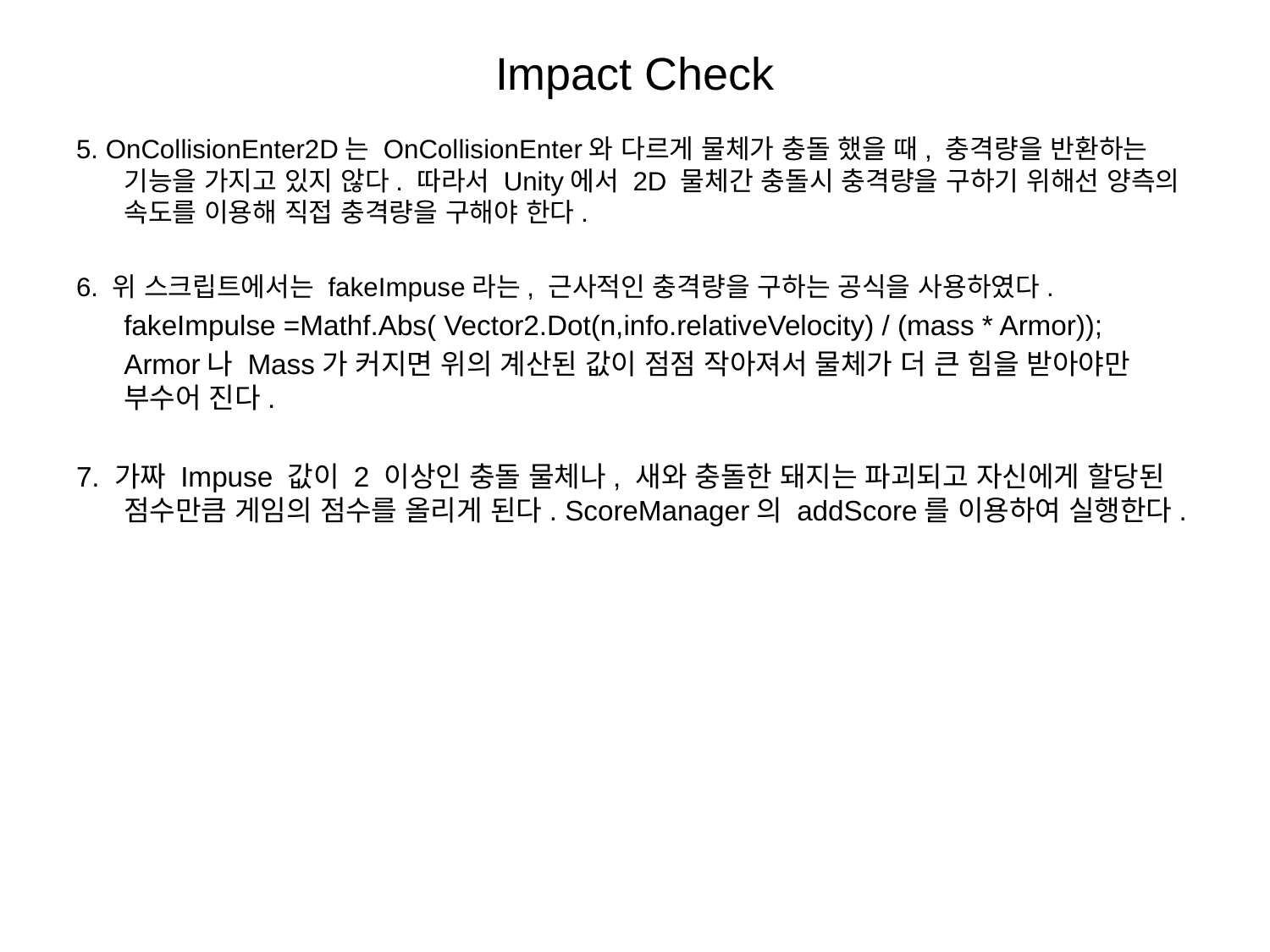

# Impact Check
5. OnCollisionEnter2D는 OnCollisionEnter와 다르게 물체가 충돌 했을 때, 충격량을 반환하는 기능을 가지고 있지 않다. 따라서 Unity에서 2D 물체간 충돌시 충격량을 구하기 위해선 양측의 속도를 이용해 직접 충격량을 구해야 한다.

6. 위 스크립트에서는 fakeImpuse라는, 근사적인 충격량을 구하는 공식을 사용하였다.
	fakeImpulse =Mathf.Abs( Vector2.Dot(n,info.relativeVelocity) / (mass * Armor));
	Armor나 Mass가 커지면 위의 계산된 값이 점점 작아져서 물체가 더 큰 힘을 받아야만 부수어 진다.

7. 가짜 Impuse 값이 2 이상인 충돌 물체나, 새와 충돌한 돼지는 파괴되고 자신에게 할당된 점수만큼 게임의 점수를 올리게 된다. ScoreManager의 addScore를 이용하여 실행한다.